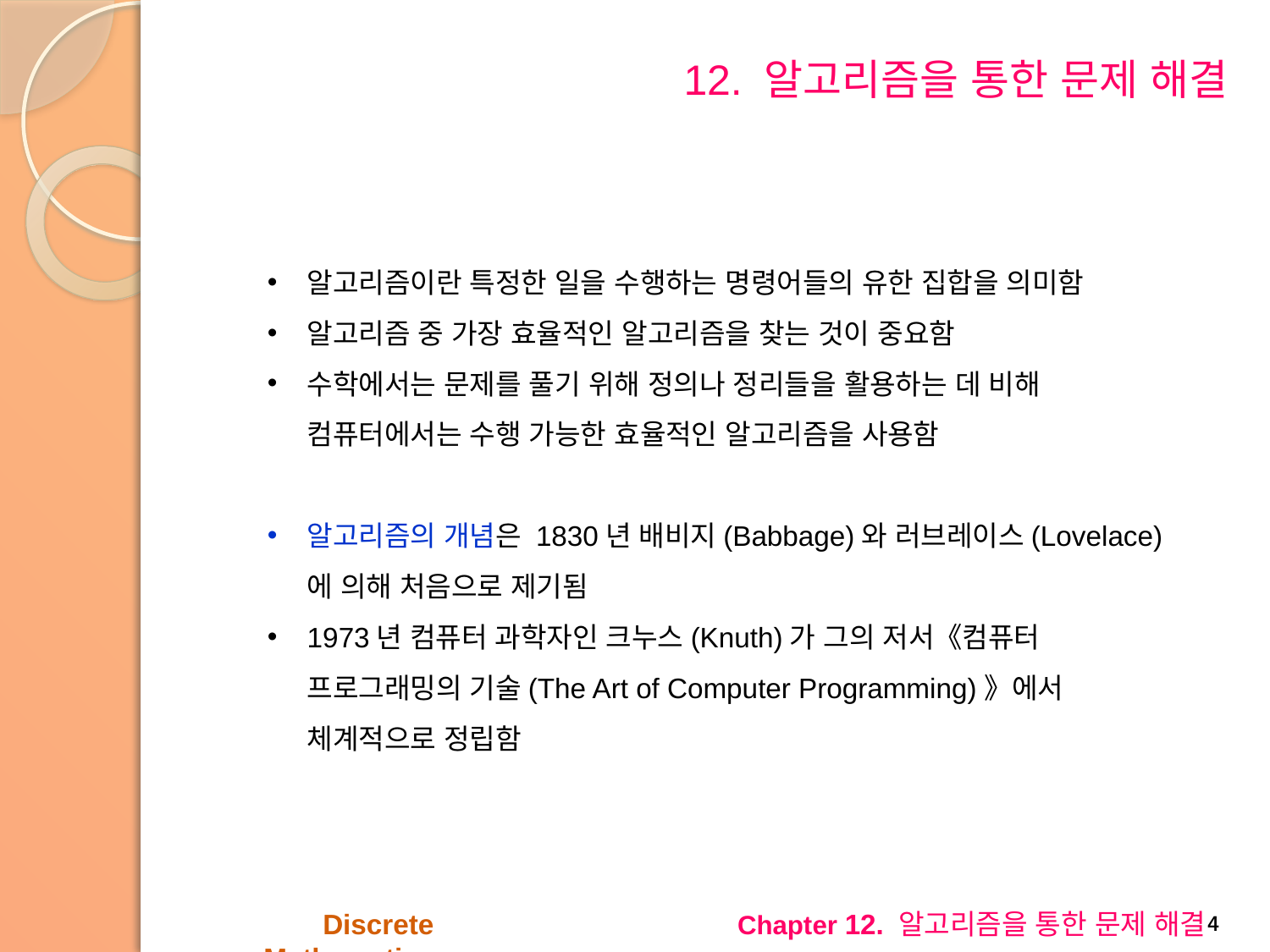

# 12. 알고리즘을 통한 문제 해결
알고리즘이란 특정한 일을 수행하는 명령어들의 유한 집합을 의미함
알고리즘 중 가장 효율적인 알고리즘을 찾는 것이 중요함
수학에서는 문제를 풀기 위해 정의나 정리들을 활용하는 데 비해 컴퓨터에서는 수행 가능한 효율적인 알고리즘을 사용함

알고리즘의 개념은 1830년 배비지(Babbage)와 러브레이스(Lovelace)에 의해 처음으로 제기됨
1973년 컴퓨터 과학자인 크누스(Knuth)가 그의 저서《컴퓨터 프로그래밍의 기술(The Art of Computer Programming)》에서 체계적으로 정립함
Discrete Mathematics
Chapter 12. 알고리즘을 통한 문제 해결
4